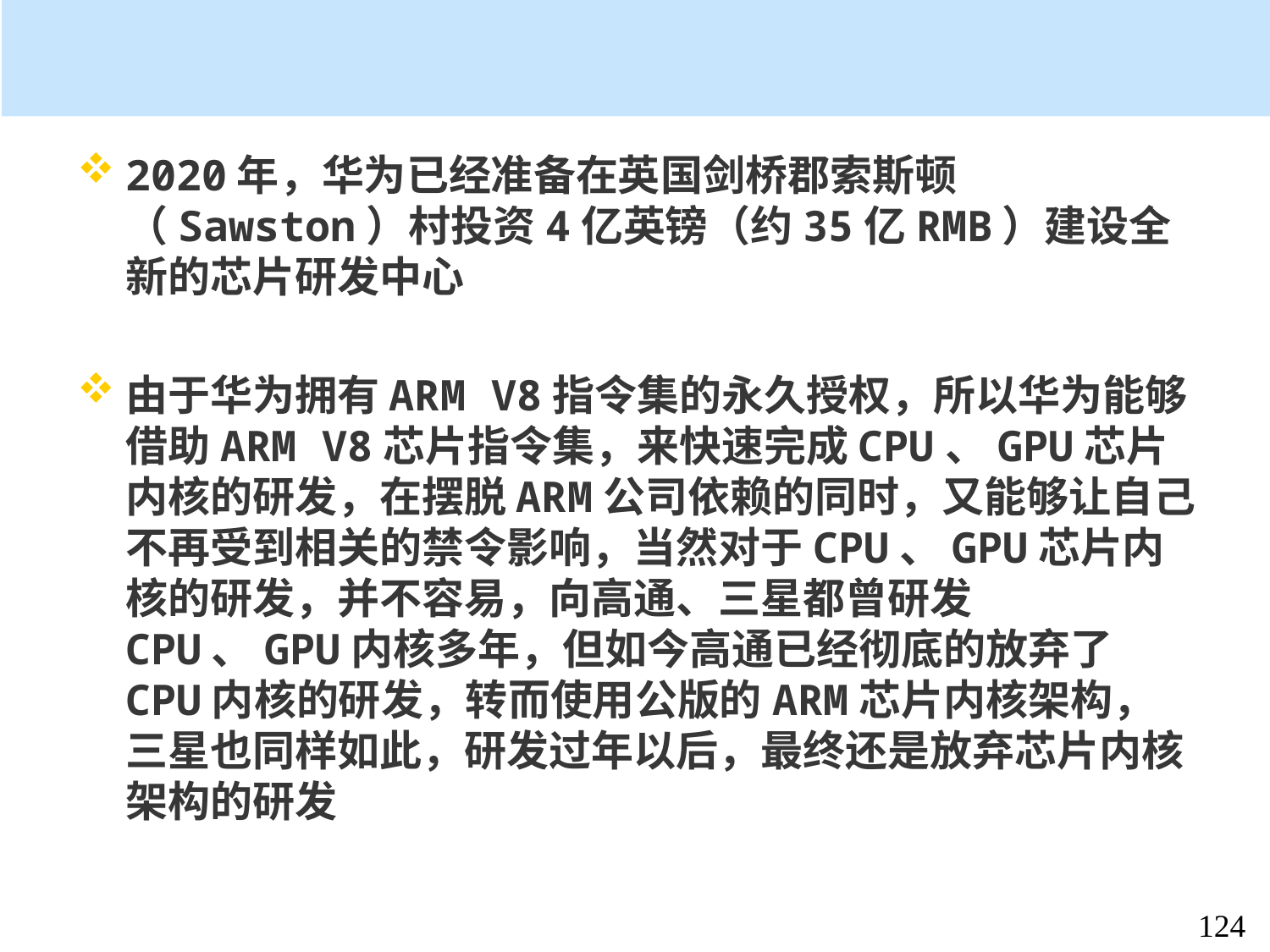

#
2020年，华为已经准备在英国剑桥郡索斯顿（Sawston）村投资4亿英镑（约35亿RMB）建设全新的芯片研发中心

由于华为拥有ARM V8指令集的永久授权，所以华为能够借助ARM V8芯片指令集，来快速完成CPU、GPU芯片内核的研发，在摆脱ARM公司依赖的同时，又能够让自己不再受到相关的禁令影响，当然对于CPU、GPU芯片内核的研发，并不容易，向高通、三星都曾研发CPU、GPU内核多年，但如今高通已经彻底的放弃了CPU内核的研发，转而使用公版的ARM芯片内核架构，三星也同样如此，研发过年以后，最终还是放弃芯片内核架构的研发